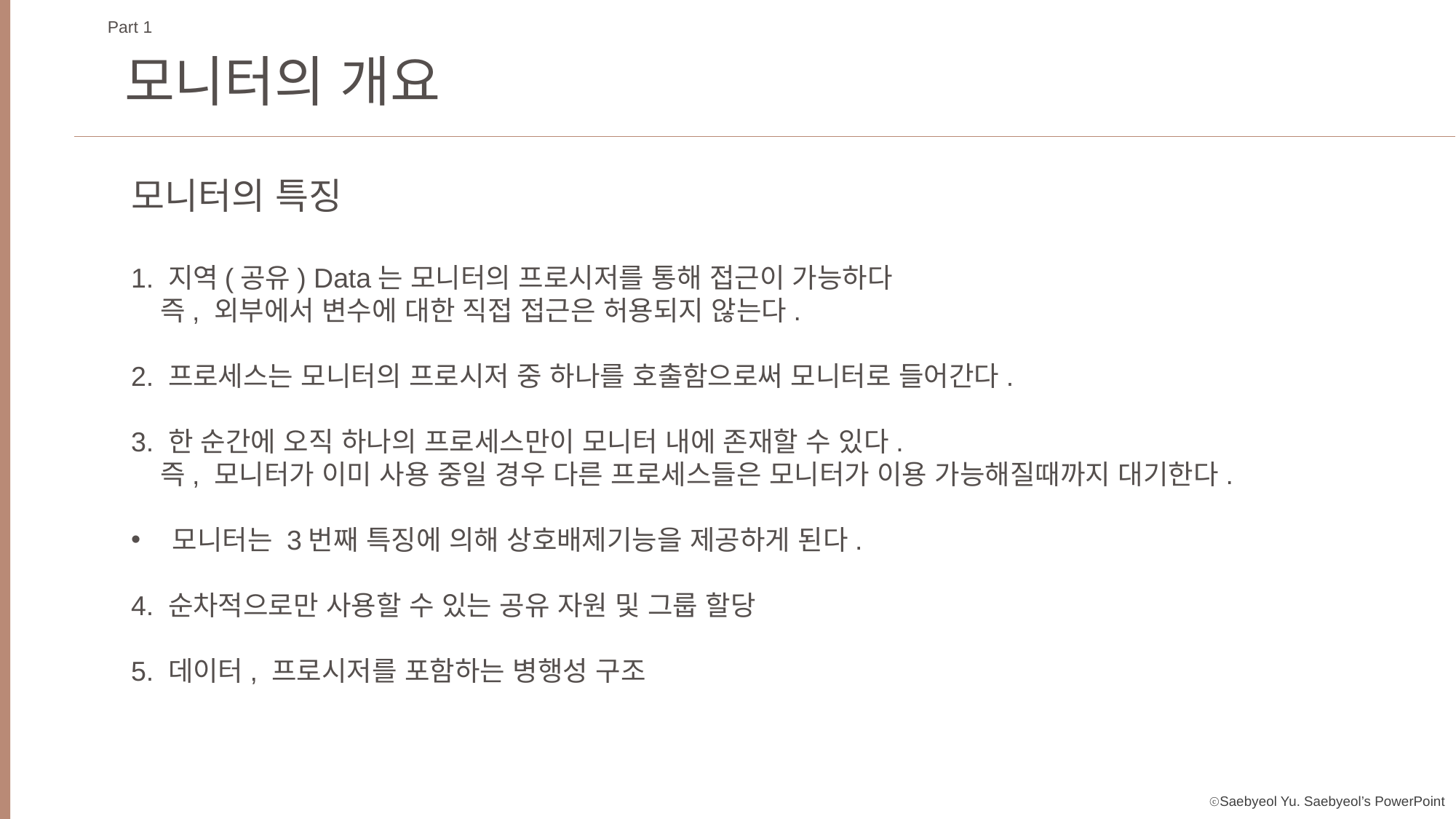

Part 1
모니터의 개요
모니터의 특징

1. 지역(공유) Data는 모니터의 프로시저를 통해 접근이 가능하다
   즉, 외부에서 변수에 대한 직접 접근은 허용되지 않는다.

2. 프로세스는 모니터의 프로시저 중 하나를 호출함으로써 모니터로 들어간다.

3. 한 순간에 오직 하나의 프로세스만이 모니터 내에 존재할 수 있다.
   즉, 모니터가 이미 사용 중일 경우 다른 프로세스들은 모니터가 이용 가능해질때까지 대기한다.

모니터는 3번째 특징에 의해 상호배제기능을 제공하게 된다.

4. 순차적으로만 사용할 수 있는 공유 자원 및 그룹 할당

5. 데이터, 프로시저를 포함하는 병행성 구조